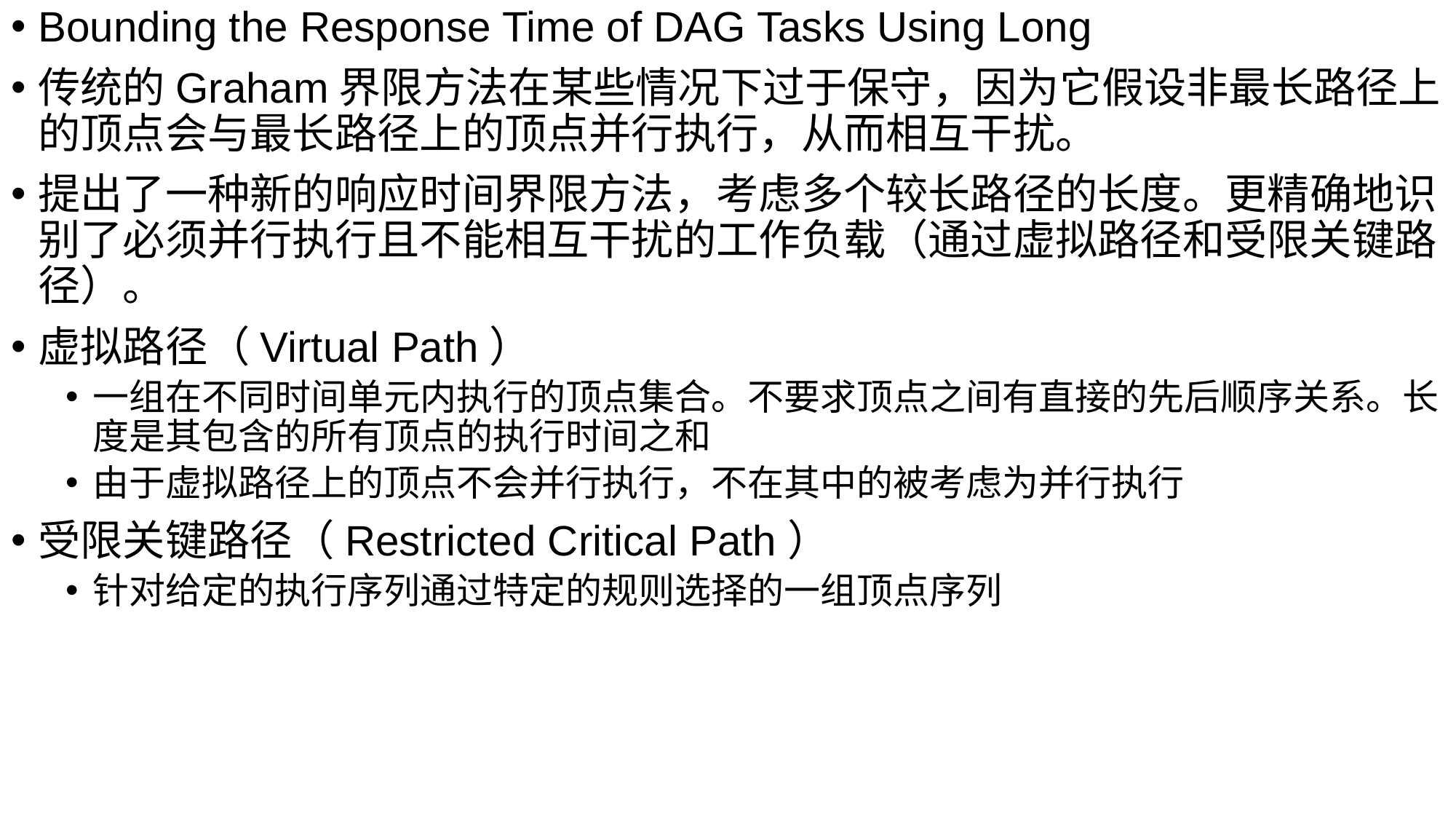

Bounding the Response Time of DAG Tasks Using Long
传统的Graham界限方法在某些情况下过于保守，因为它假设非最长路径上的顶点会与最长路径上的顶点并行执行，从而相互干扰。
提出了一种新的响应时间界限方法，考虑多个较长路径的长度。更精确地识别了必须并行执行且不能相互干扰的工作负载（通过虚拟路径和受限关键路径）。
虚拟路径（Virtual Path）
一组在不同时间单元内执行的顶点集合。不要求顶点之间有直接的先后顺序关系。长度是其包含的所有顶点的执行时间之和
由于虚拟路径上的顶点不会并行执行，不在其中的被考虑为并行执行
受限关键路径（Restricted Critical Path）
针对给定的执行序列通过特定的规则选择的一组顶点序列